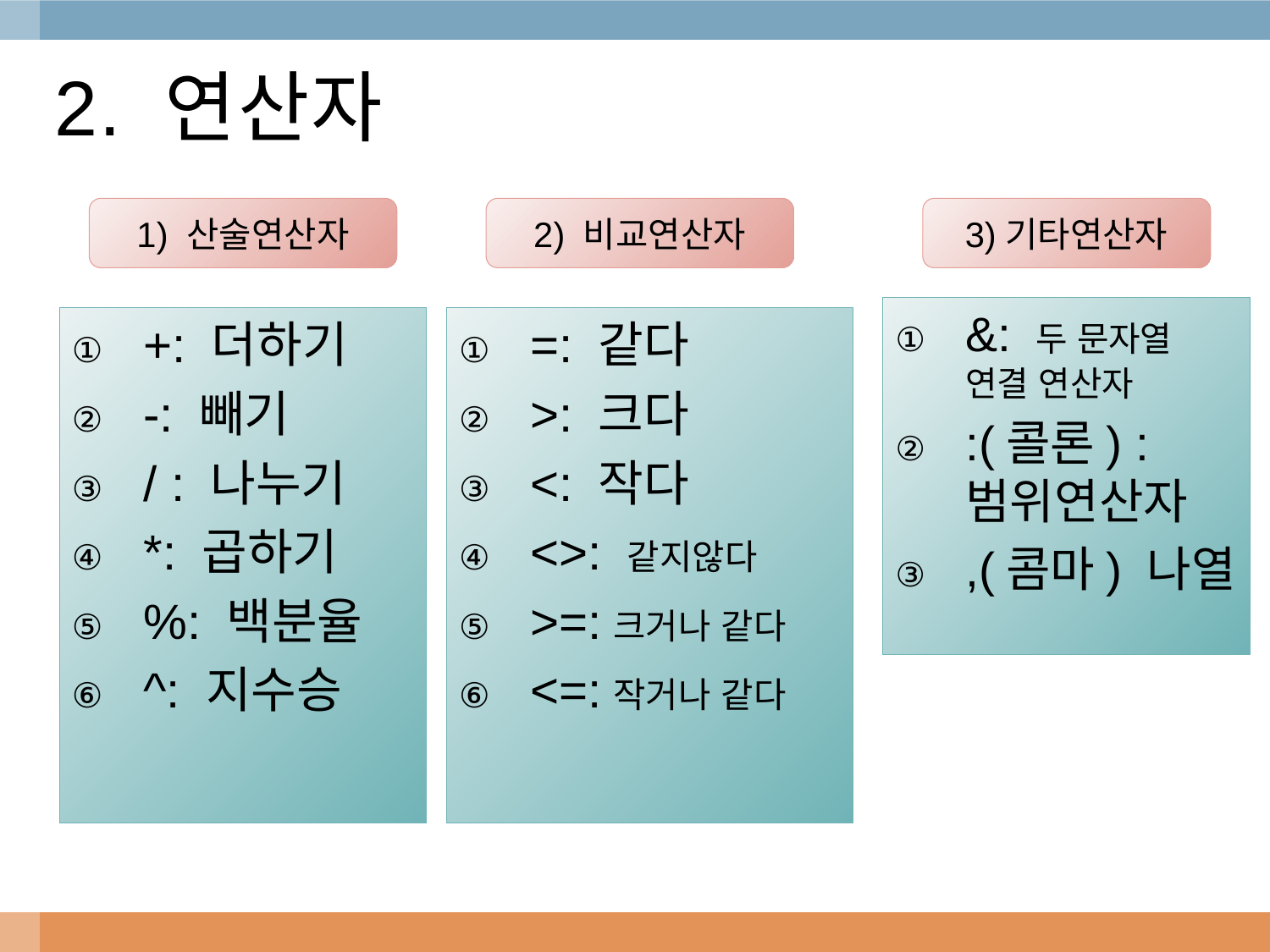

# 2. 연산자
1) 산술연산자
2) 비교연산자
3)기타연산자
&: 두 문자열 연결 연산자
:(콜론) :범위연산자
,(콤마) 나열

+: 더하기
-: 빼기
/ : 나누기
*: 곱하기
%: 백분율
^: 지수승
=: 같다
>: 크다
<: 작다
<>: 같지않다
>=:크거나 같다
<=:작거나 같다